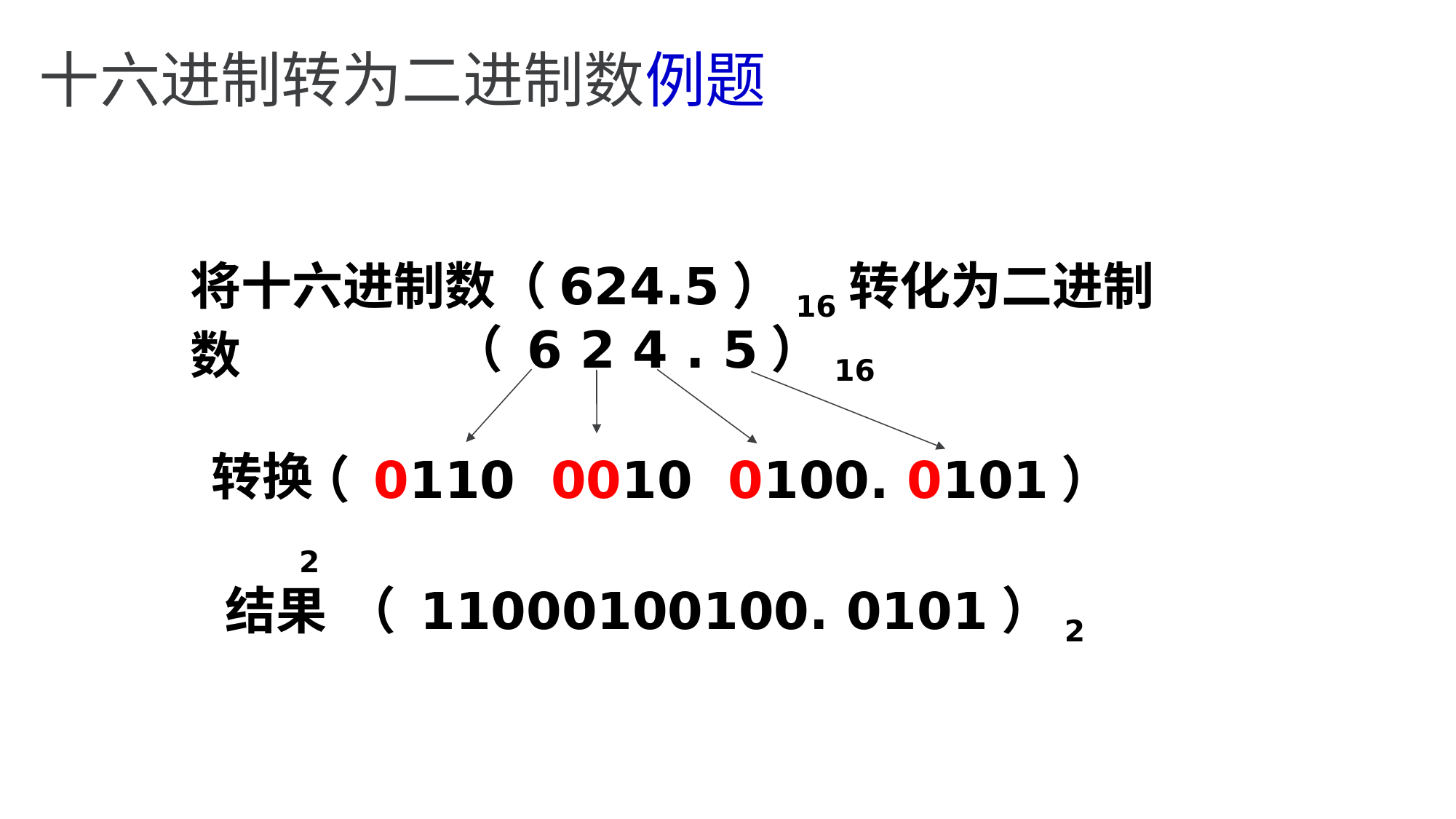

#
十六进制转为二进制数例题
将十六进制数（624.5）16转化为二进制数
（ 6 2 4 . 5）16

转换
（ 0110  0010  0100. 0101）2
结果
（ 11000100100. 0101）2